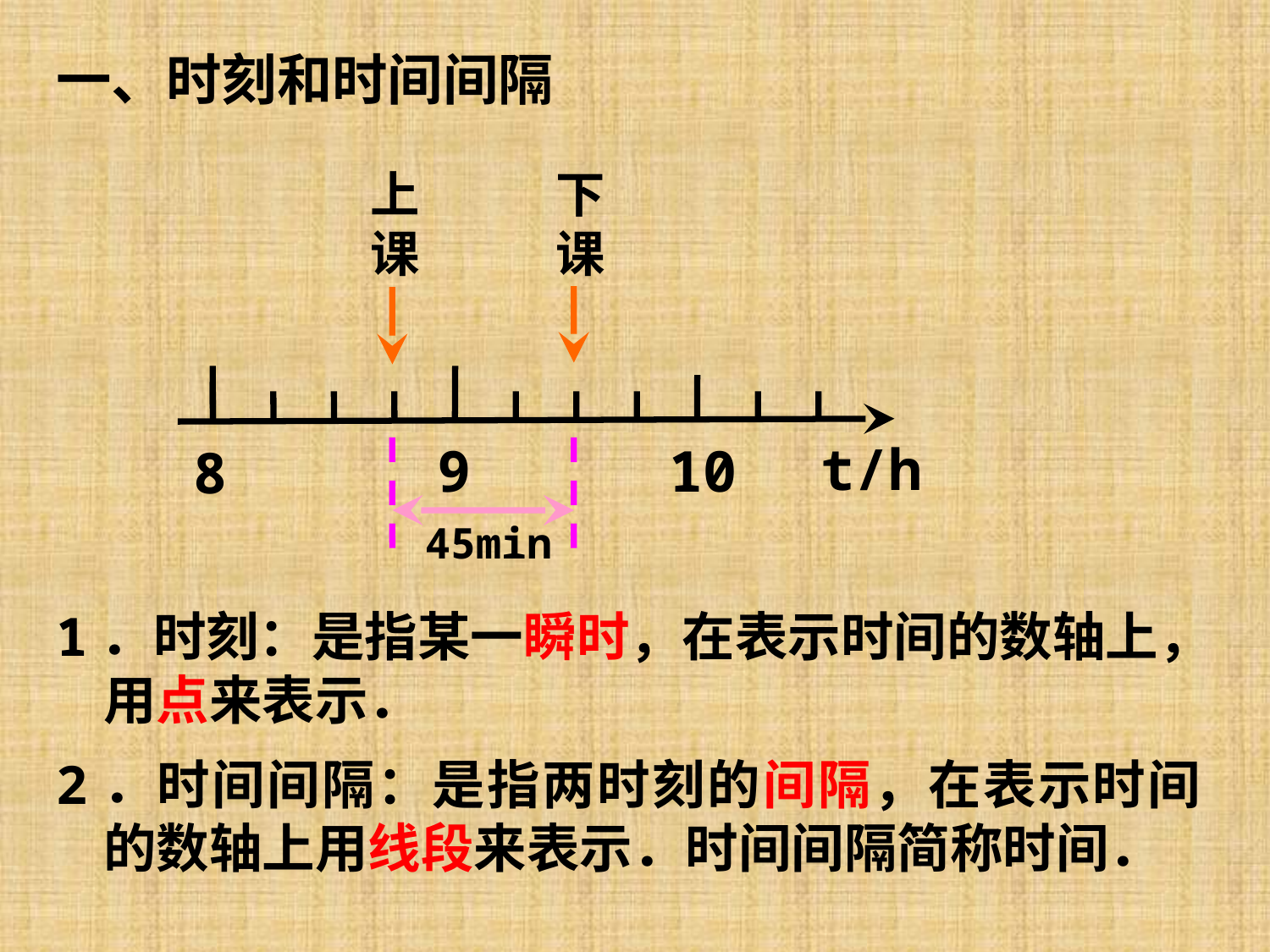

# 一、时刻和时间间隔
上课
下课

t/h
9
10
8

45min
1．时刻：是指某一瞬时，在表示时间的数轴上，用点来表示．
2．时间间隔：是指两时刻的间隔，在表示时间的数轴上用线段来表示．时间间隔简称时间．